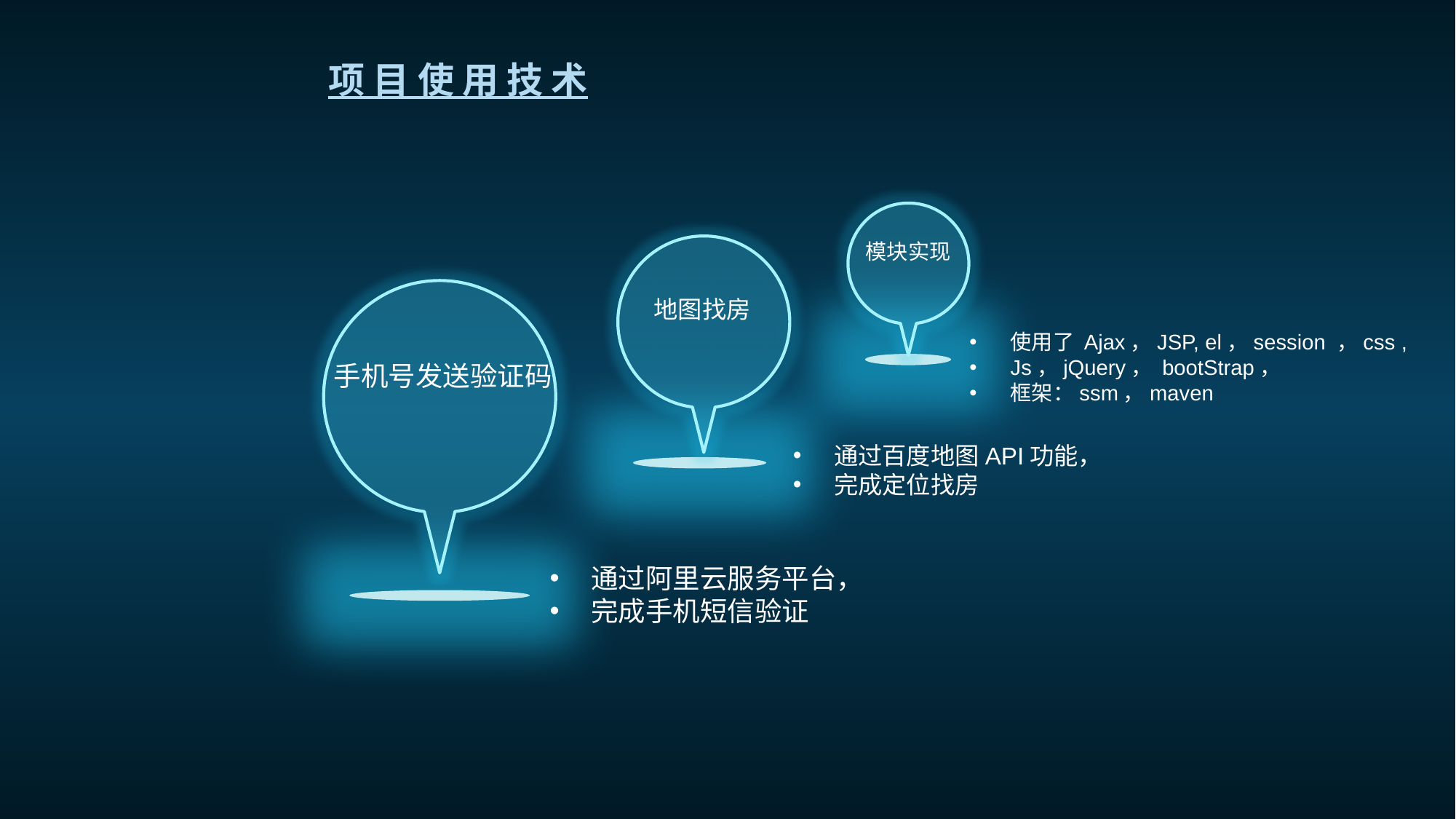

项 目 使 用 技 术

模块实现

地图找房

手机号发送验证码
使用了 Ajax，JSP, el，session ，css ,
Js，jQuery， bootStrap，
框架：ssm，maven

通过百度地图API功能，
完成定位找房

通过阿里云服务平台，
完成手机短信验证